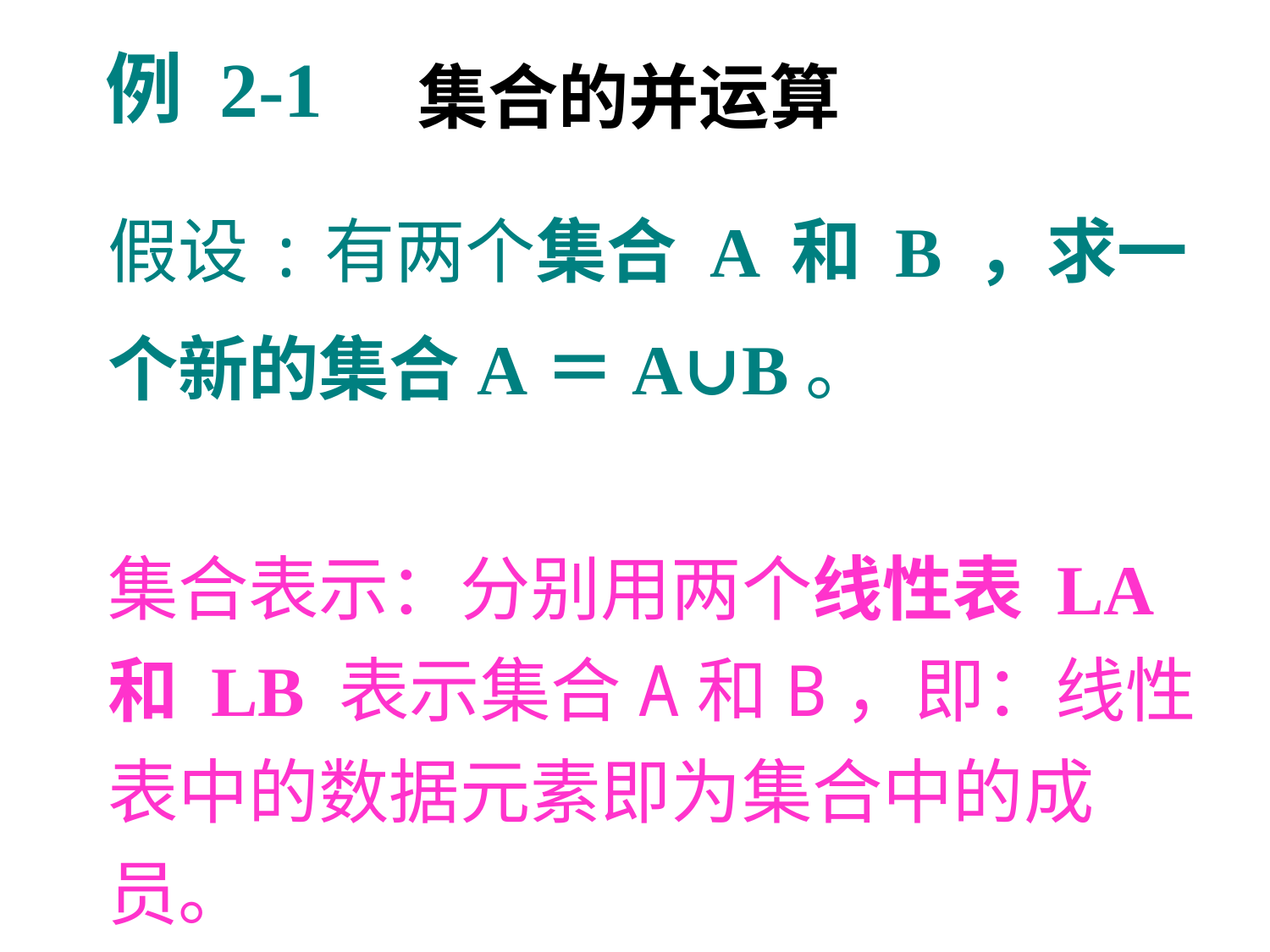

例 2-1
集合的并运算
假设:有两个集合 A 和 B ，求一个新的集合A＝A∪B。

集合表示：分别用两个线性表 LA 和 LB 表示集合A和B，即：线性表中的数据元素即为集合中的成员。